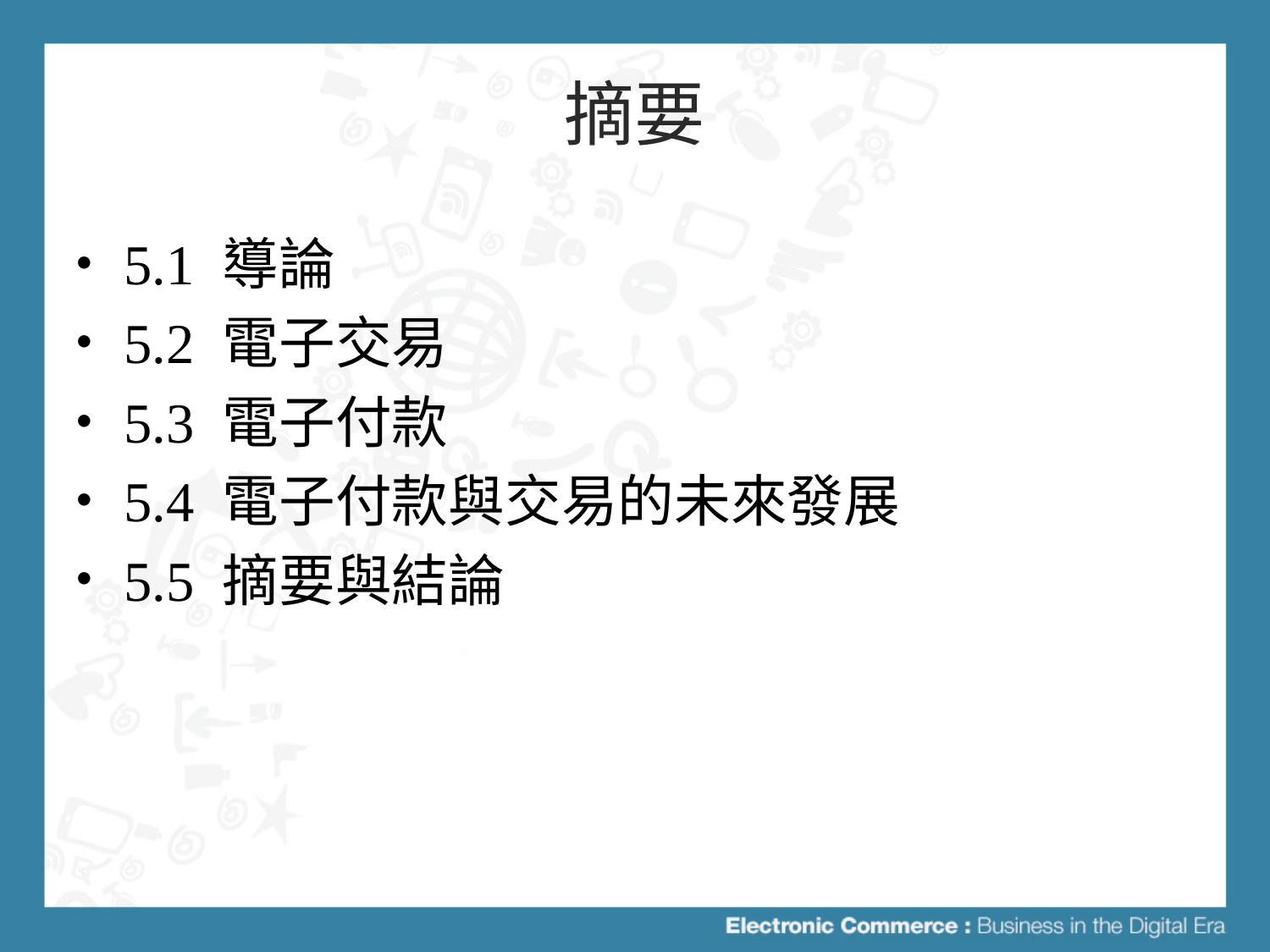

# 摘要
5.1 導論
5.2 電子交易
5.3 電子付款
5.4 電子付款與交易的未來發展
5.5 摘要與結論